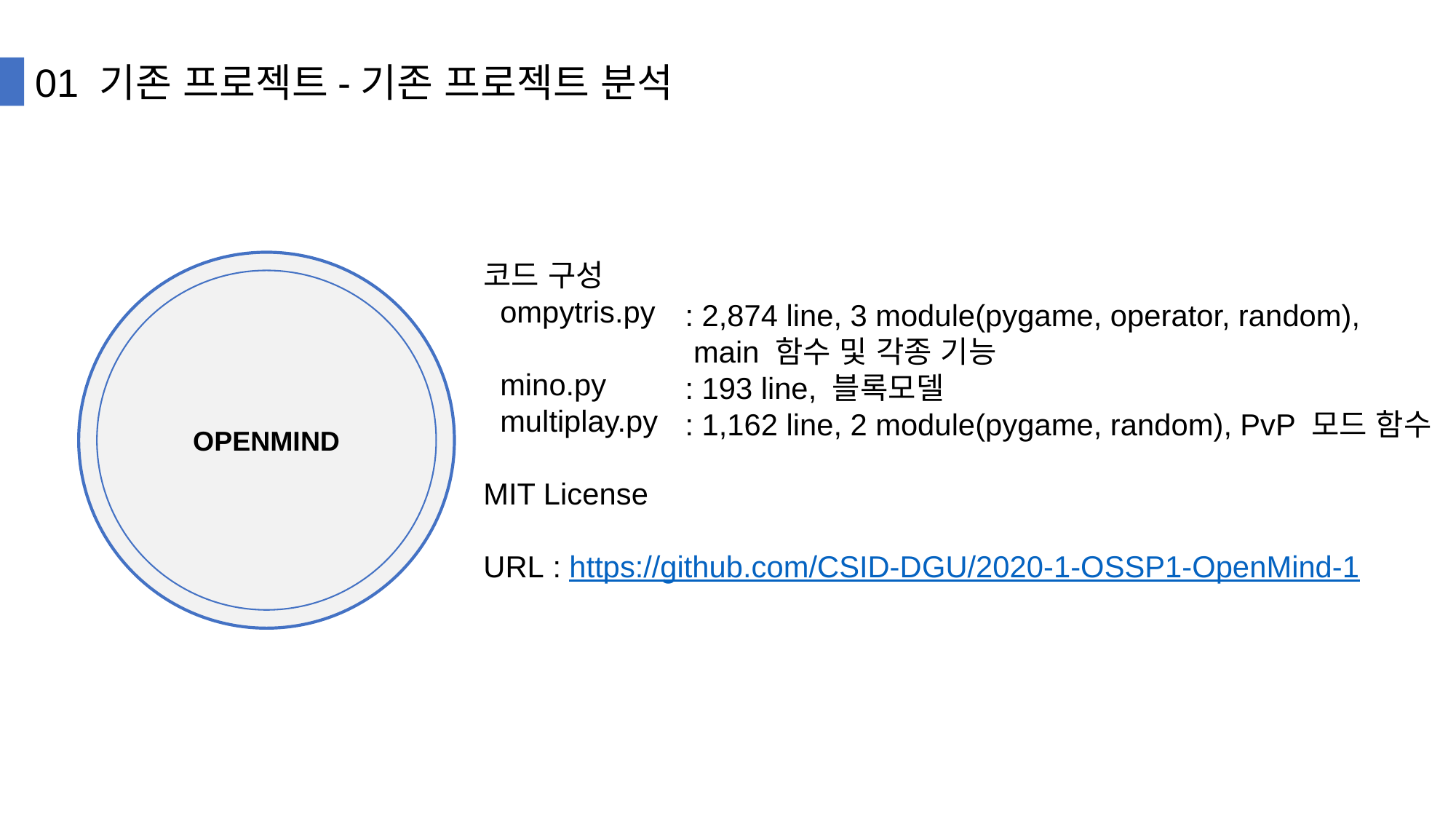

01 기존 프로젝트-기존 프로젝트 분석

코드 구성
  ompytris.py

  mino.py
  multiplay.py

MIT License

URL : https://github.com/CSID-DGU/2020-1-OSSP1-OpenMind-1

OPENMIND
: 2,874 line, 3 module(pygame, operator, random),
 main 함수 및 각종 기능
: 193 line, 블록모델
: 1,162 line, 2 module(pygame, random), PvP 모드 함수